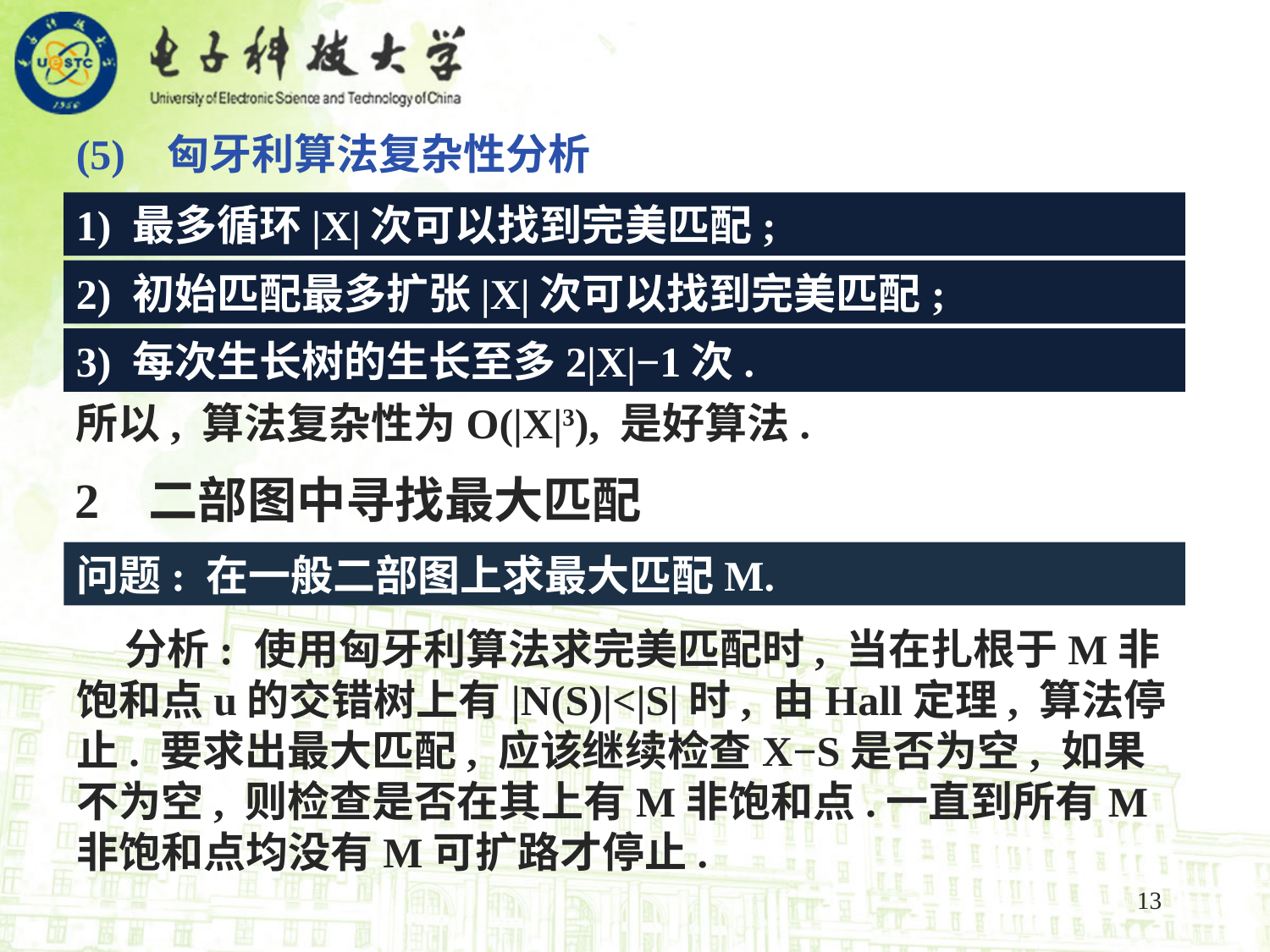

(5)   匈牙利算法复杂性分析
1) 最多循环|X|次可以找到完美匹配;
2) 初始匹配最多扩张|X|次可以找到完美匹配;
3) 每次生长树的生长至多2|X|−1次.
所以, 算法复杂性为O(|X|3), 是好算法.
2   二部图中寻找最大匹配
问题: 在一般二部图上求最大匹配M.
    分析: 使用匈牙利算法求完美匹配时, 当在扎根于M非饱和点u的交错树上有|N(S)|<|S|时, 由Hall定理, 算法停止. 要求出最大匹配, 应该继续检查X−S是否为空, 如果不为空, 则检查是否在其上有M非饱和点.一直到所有M非饱和点均没有M可扩路才停止.
13